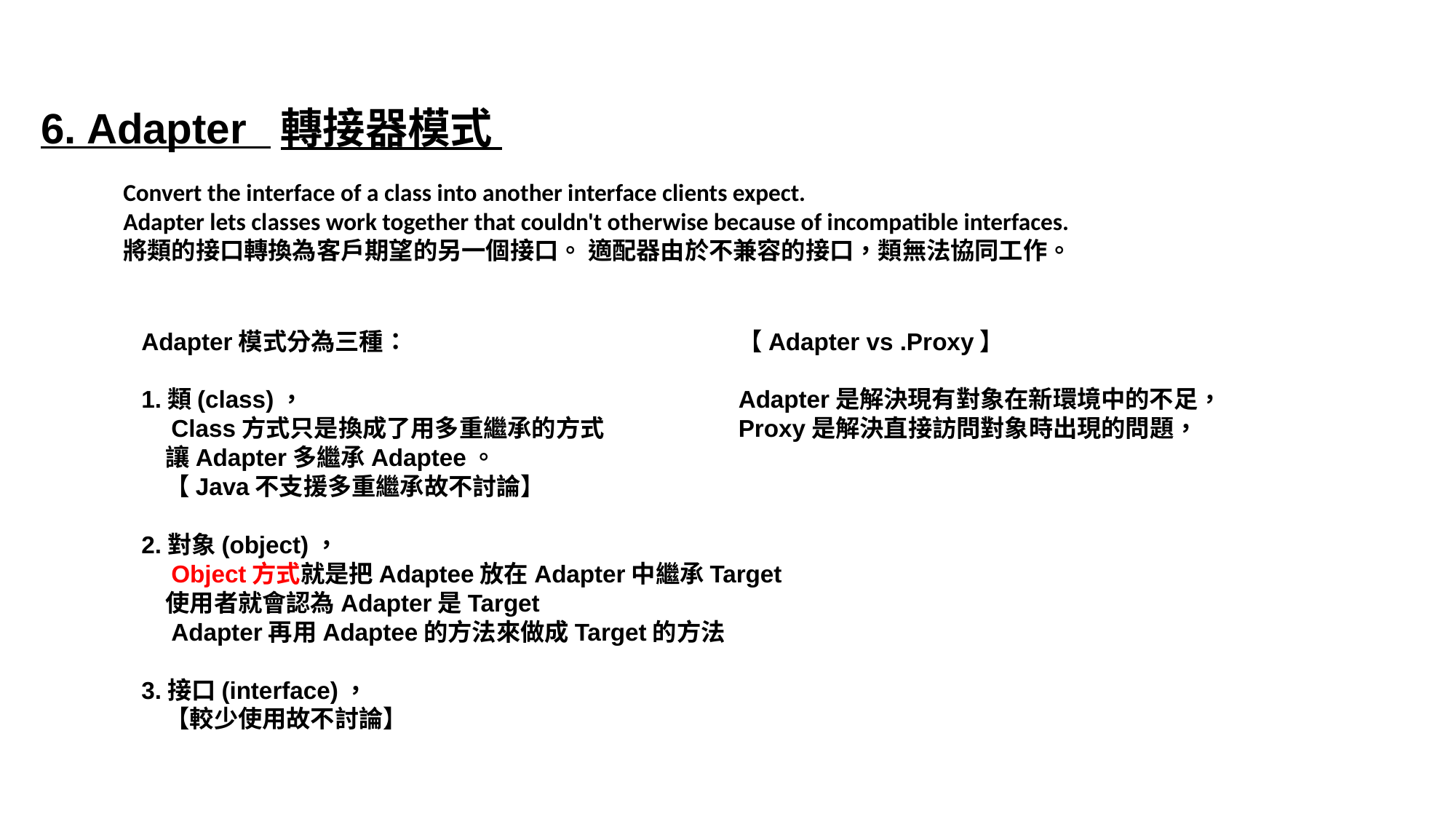

6. Adapter  轉接器模式
Convert the interface of a class into another interface clients expect.
Adapter lets classes work together that couldn't otherwise because of incompatible interfaces.
將類的接口轉換為客戶期望的另一個接口。 適配器由於不兼容的接口，類無法協同工作。
Adapter模式分為三種：

1.類(class)，
　Class方式只是換成了用多重繼承的方式
　讓Adapter多繼承Adaptee。
　【Java不支援多重繼承故不討論】

2.對象(object)，
　Object方式就是把Adaptee放在Adapter中繼承Target
　使用者就會認為Adapter是Target
　Adapter再用Adaptee的方法來做成Target的方法

3.接口(interface)，
　【較少使用故不討論】
【Adapter vs .Proxy】

Adapter是解決現有對象在新環境中的不足，
Proxy是解決直接訪問對象時出現的問題，